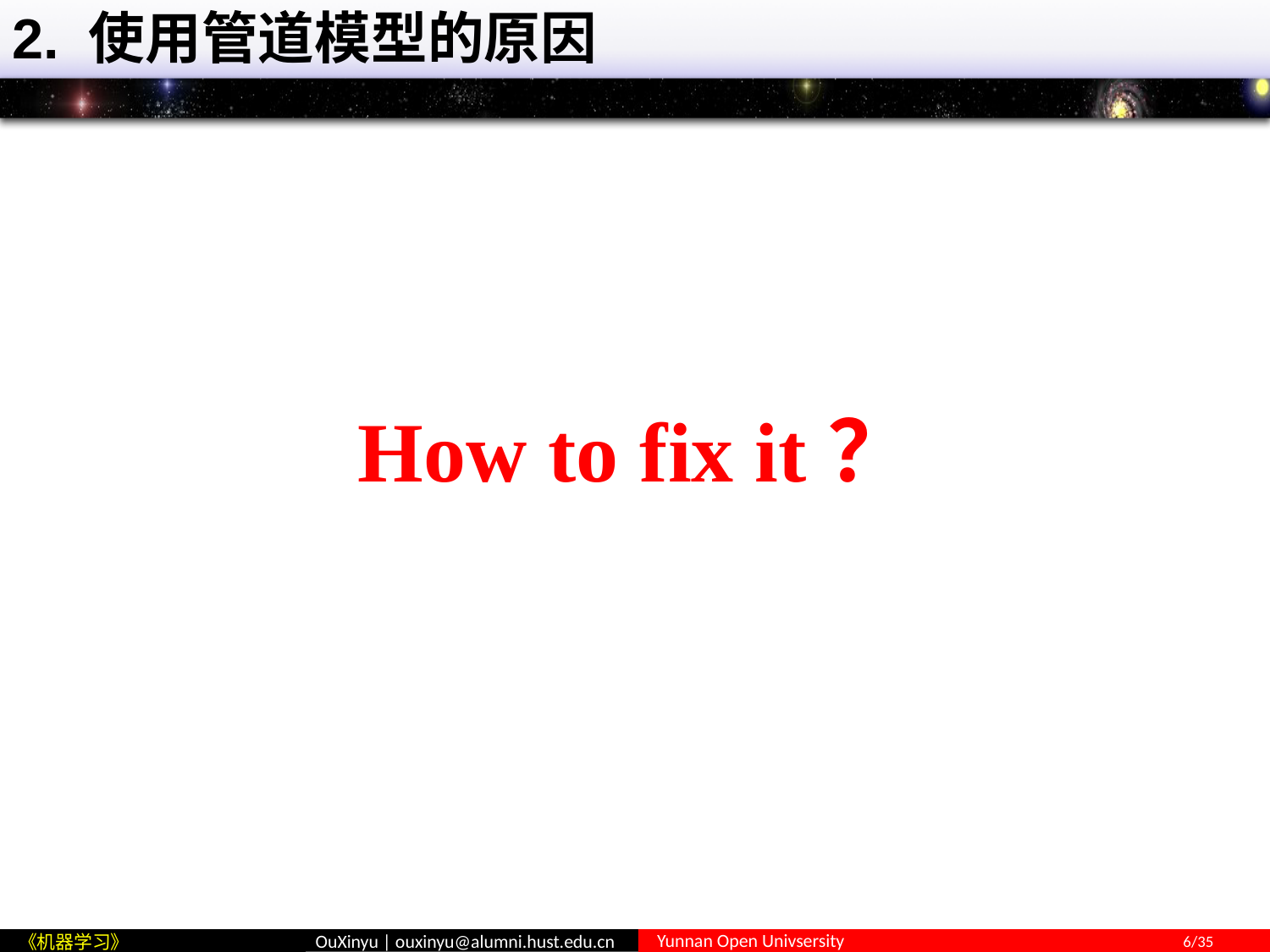

# 2. 使用管道模型的原因

How to fix it？